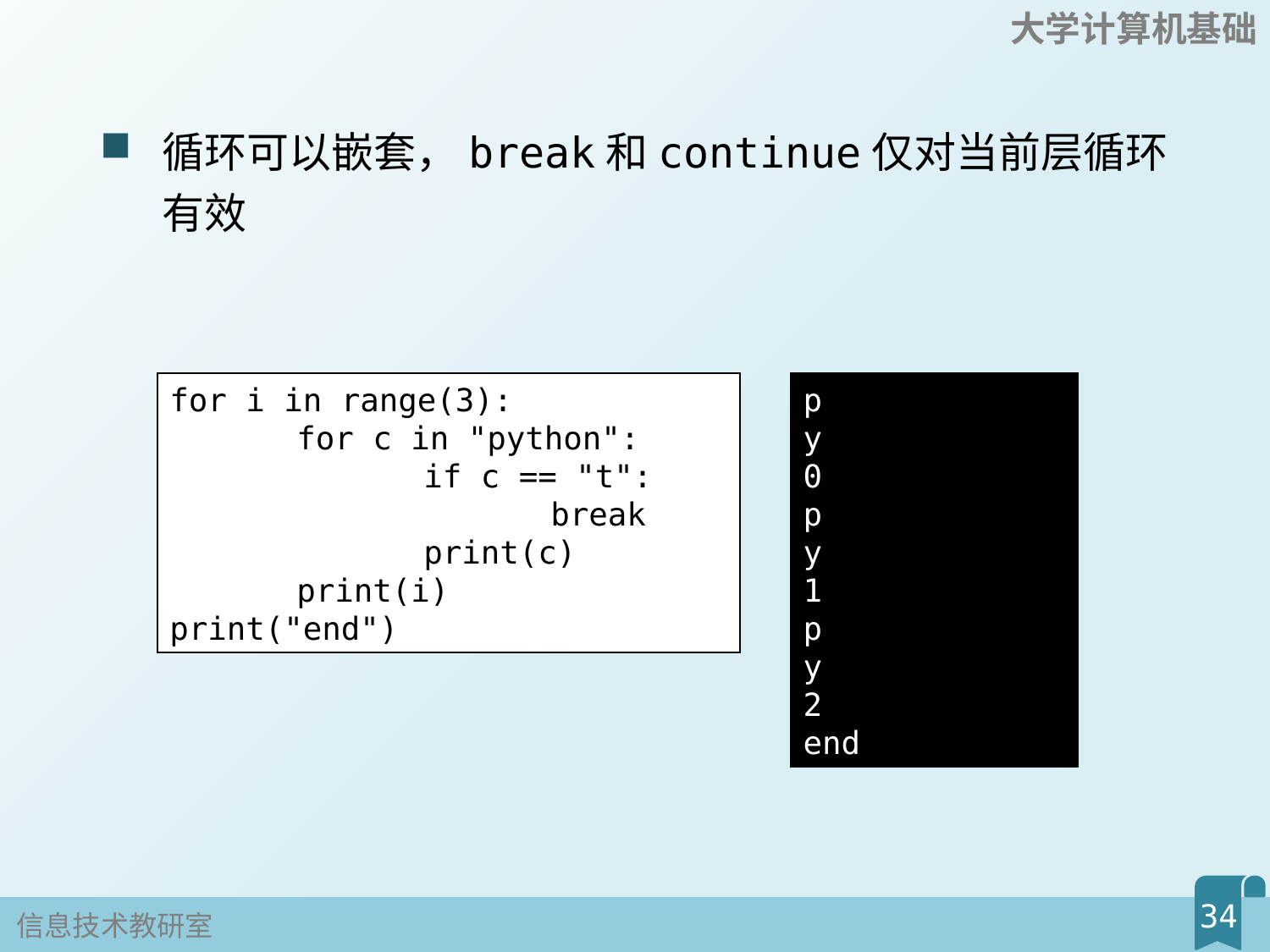

循环可以嵌套，break和continue仅对当前层循环有效
for i in range(3):
	for c in "python":
		if c == "t":
			break
		print(c)
	print(i)
print("end")
p
y
0
p
y
1
p
y
2
end
34